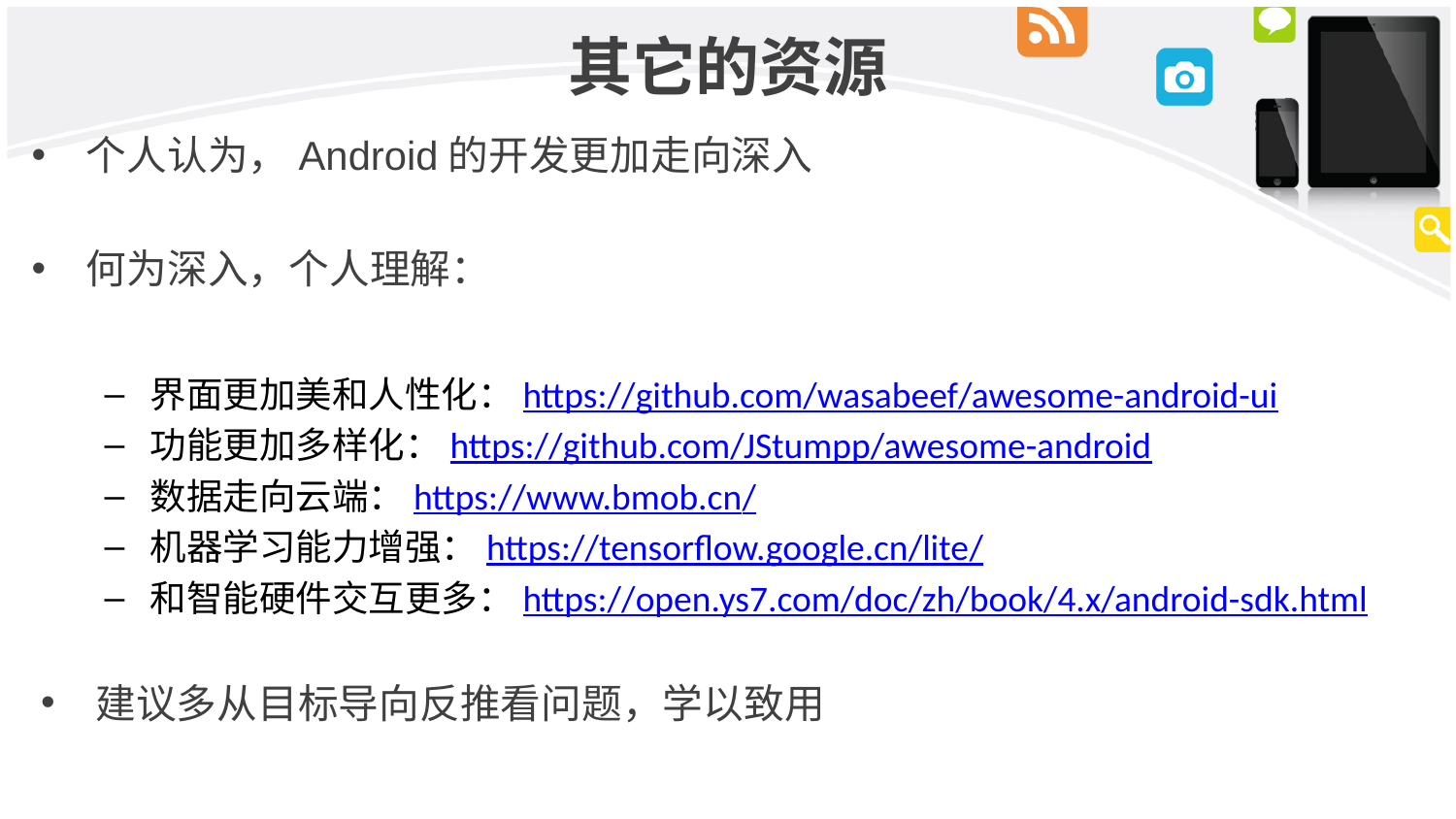

# 其它的资源
个人认为，Android的开发更加走向深入

何为深入，个人理解：

界面更加美和人性化：https://github.com/wasabeef/awesome-android-ui
功能更加多样化：https://github.com/JStumpp/awesome-android
数据走向云端：https://www.bmob.cn/
机器学习能力增强：https://tensorflow.google.cn/lite/
和智能硬件交互更多：https://open.ys7.com/doc/zh/book/4.x/android-sdk.html

建议多从目标导向反推看问题，学以致用